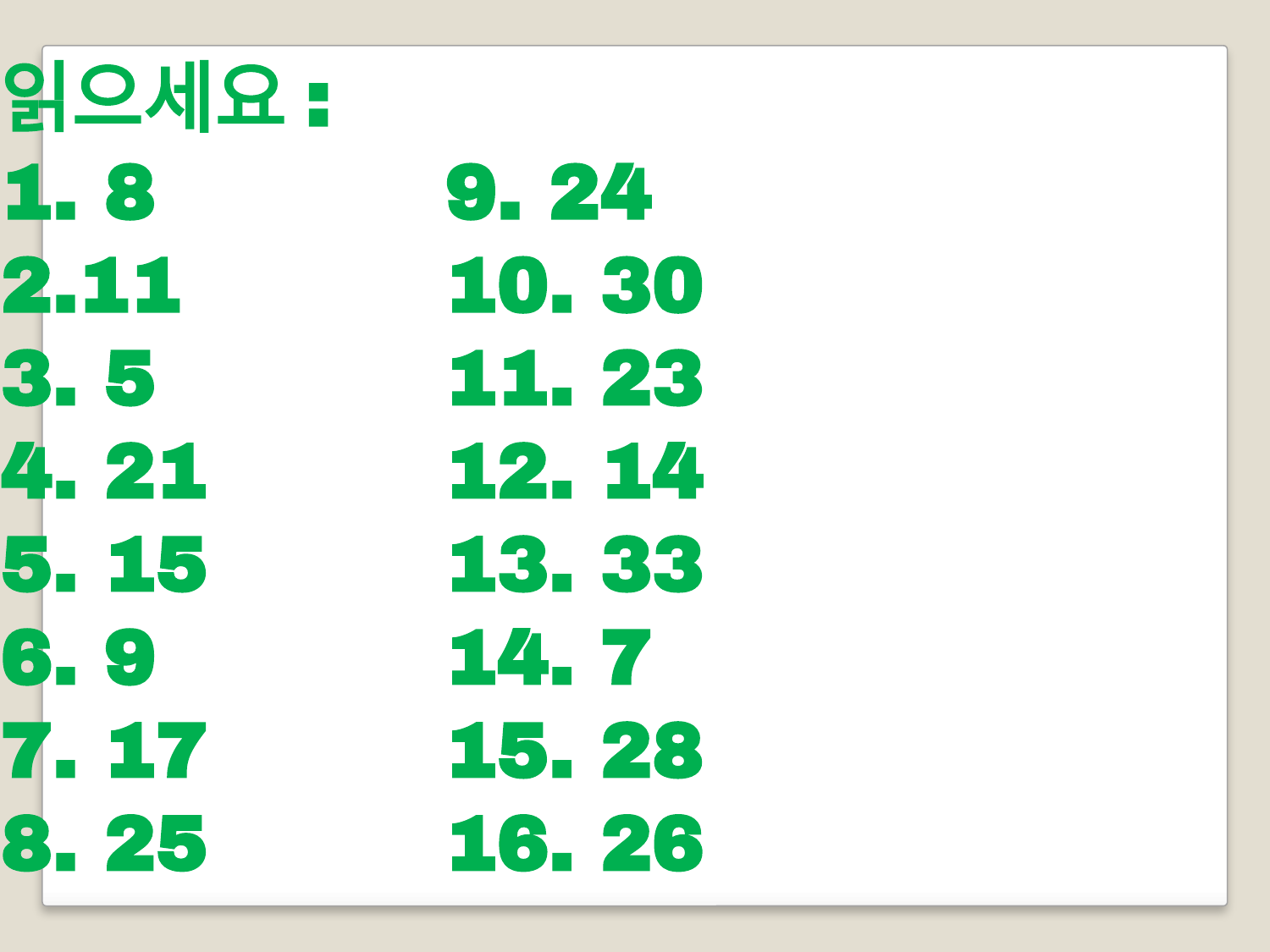

읽으세요:
1. 8			9. 24
2.11			10. 30
3. 5			11. 23
4. 21		12. 14
5. 15		13. 33
6. 9			14. 7
7. 17		15. 28
8. 25 		16. 26